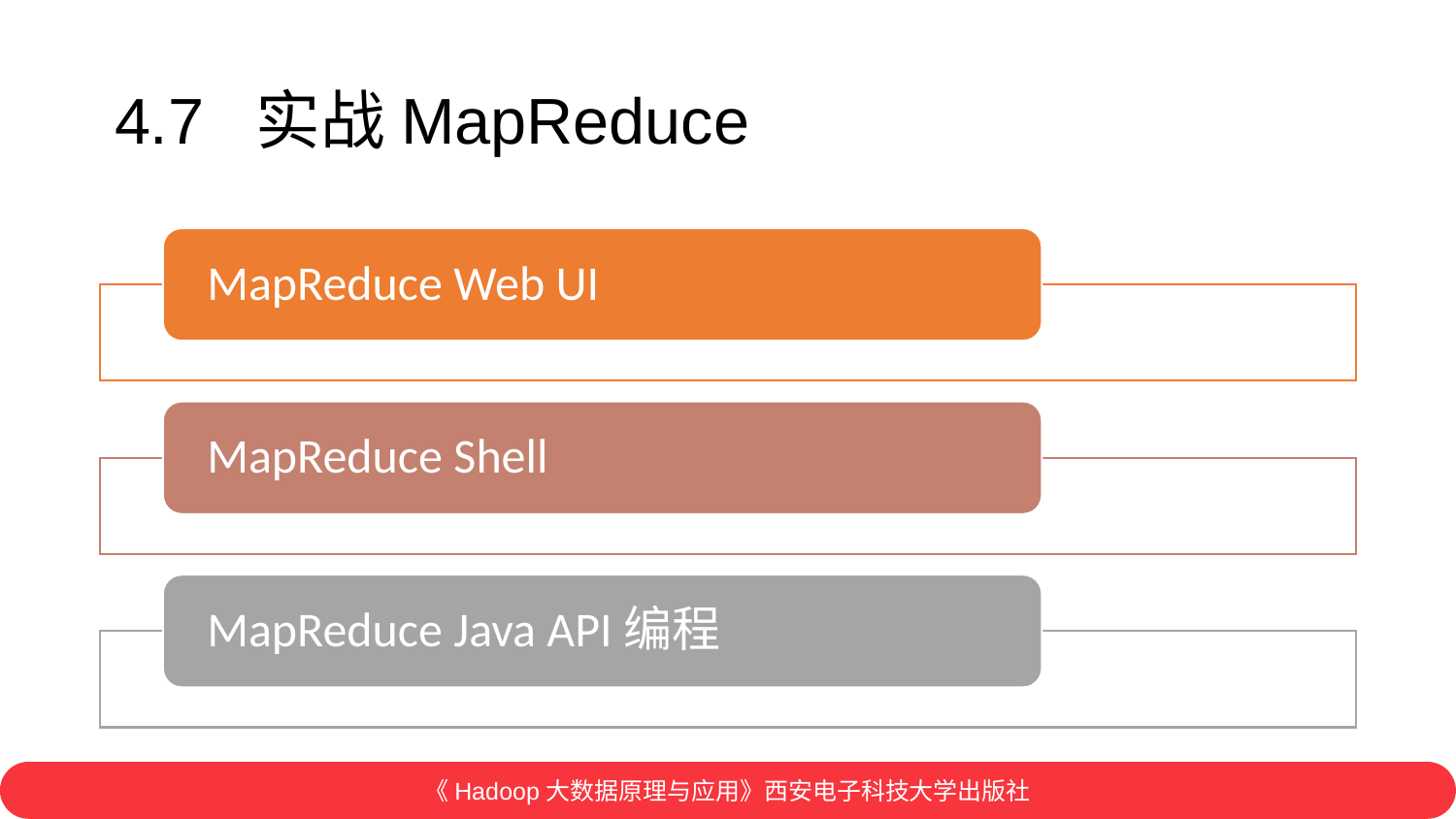

# 4.7  实战MapReduce
MapReduce Web UI
MapReduce Shell
MapReduce Java API编程